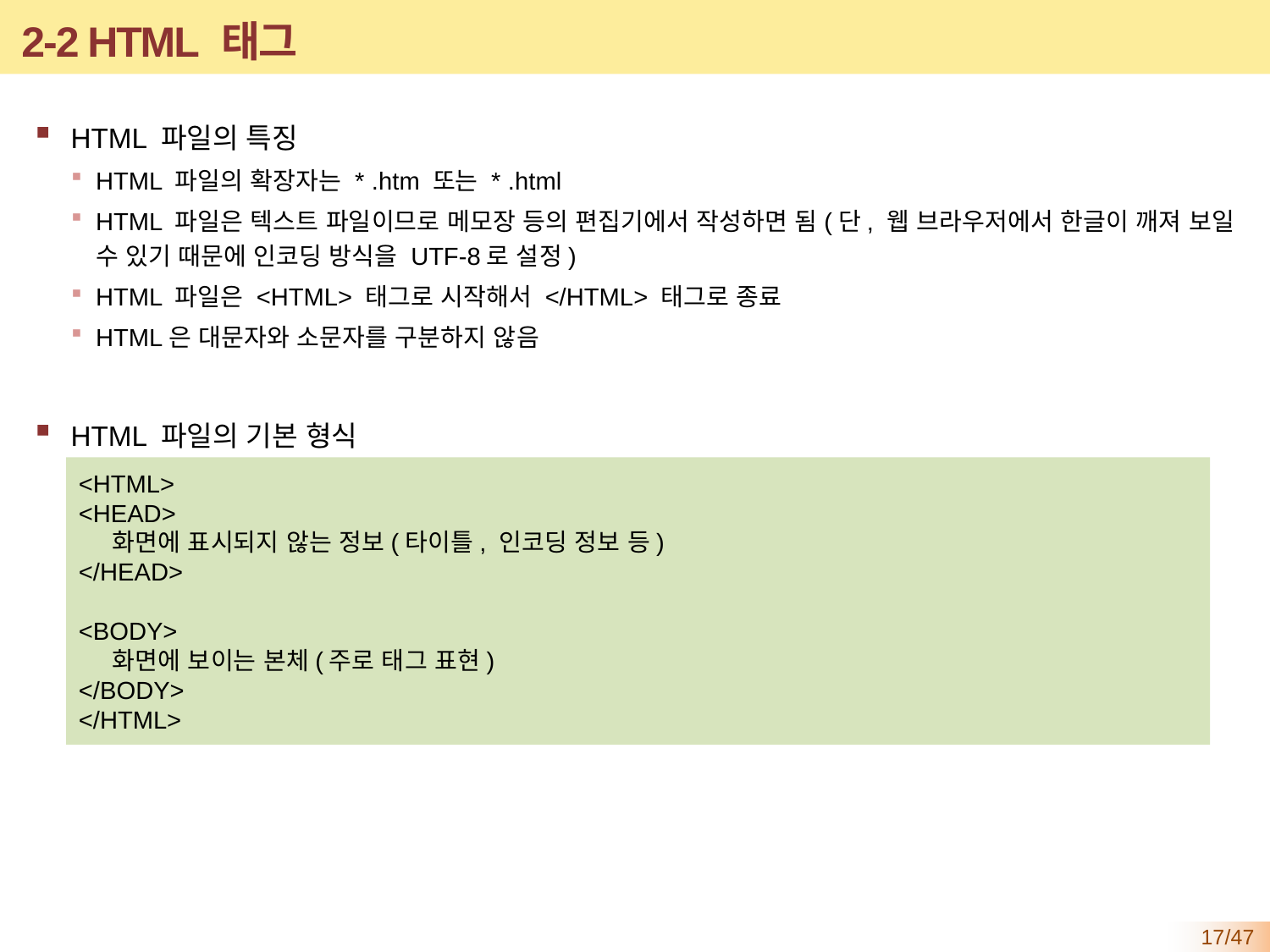

# 2-2 HTML 태그
HTML 파일의 특징
HTML 파일의 확장자는 * .htm 또는 * .html
HTML 파일은 텍스트 파일이므로 메모장 등의 편집기에서 작성하면 됨(단, 웹 브라우저에서 한글이 깨져 보일 수 있기 때문에 인코딩 방식을 UTF-8로 설정)
HTML 파일은 <HTML> 태그로 시작해서 </HTML> 태그로 종료
HTML은 대문자와 소문자를 구분하지 않음

HTML 파일의 기본 형식
<HTML>
<HEAD>
    화면에 표시되지 않는 정보(타이틀, 인코딩 정보 등)
</HEAD>

<BODY>
    화면에 보이는 본체(주로 태그 표현)
</BODY>
</HTML>